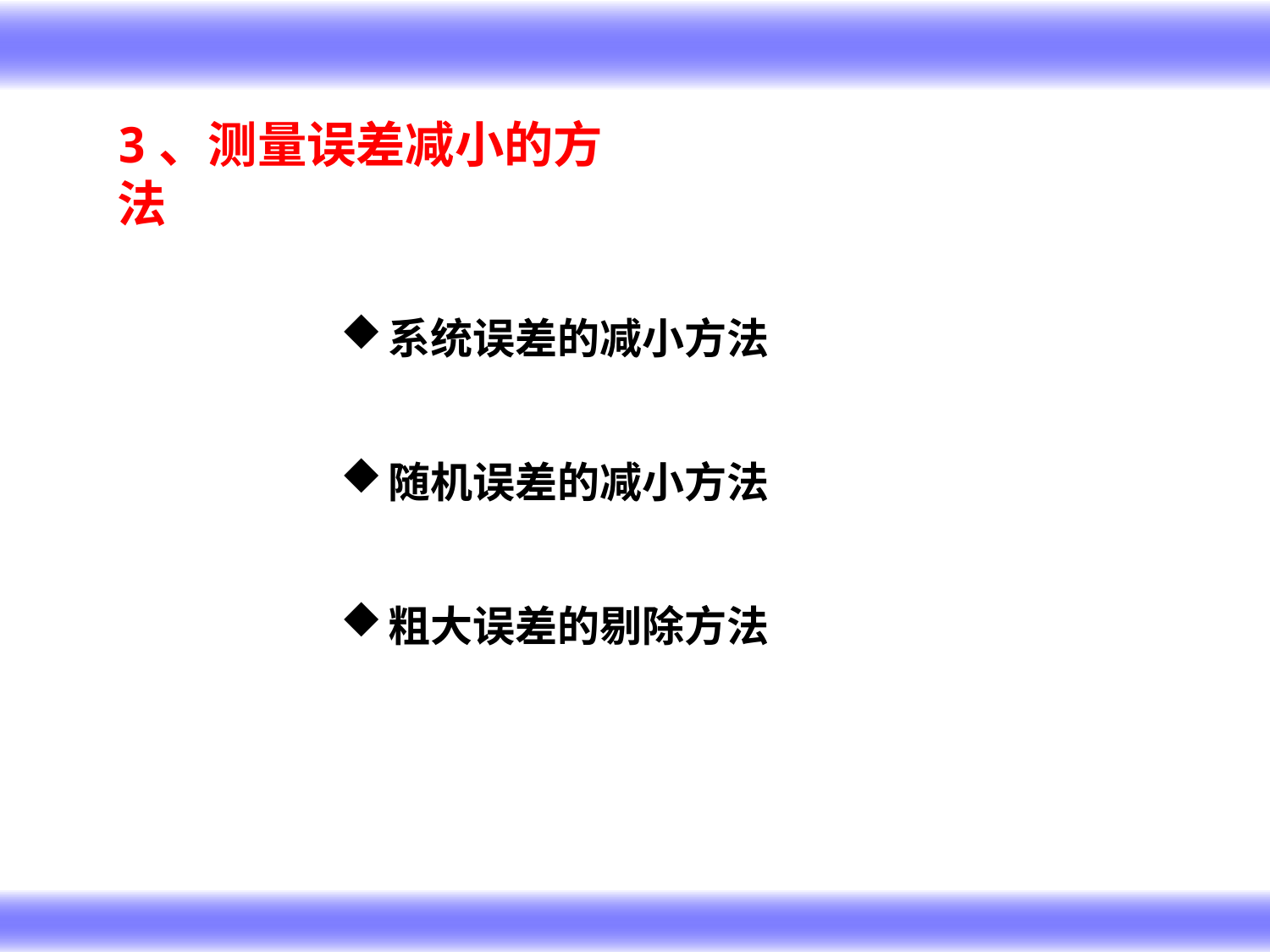

# 3、测量误差减小的方法
系统误差的减小方法

随机误差的减小方法

粗大误差的剔除方法
39